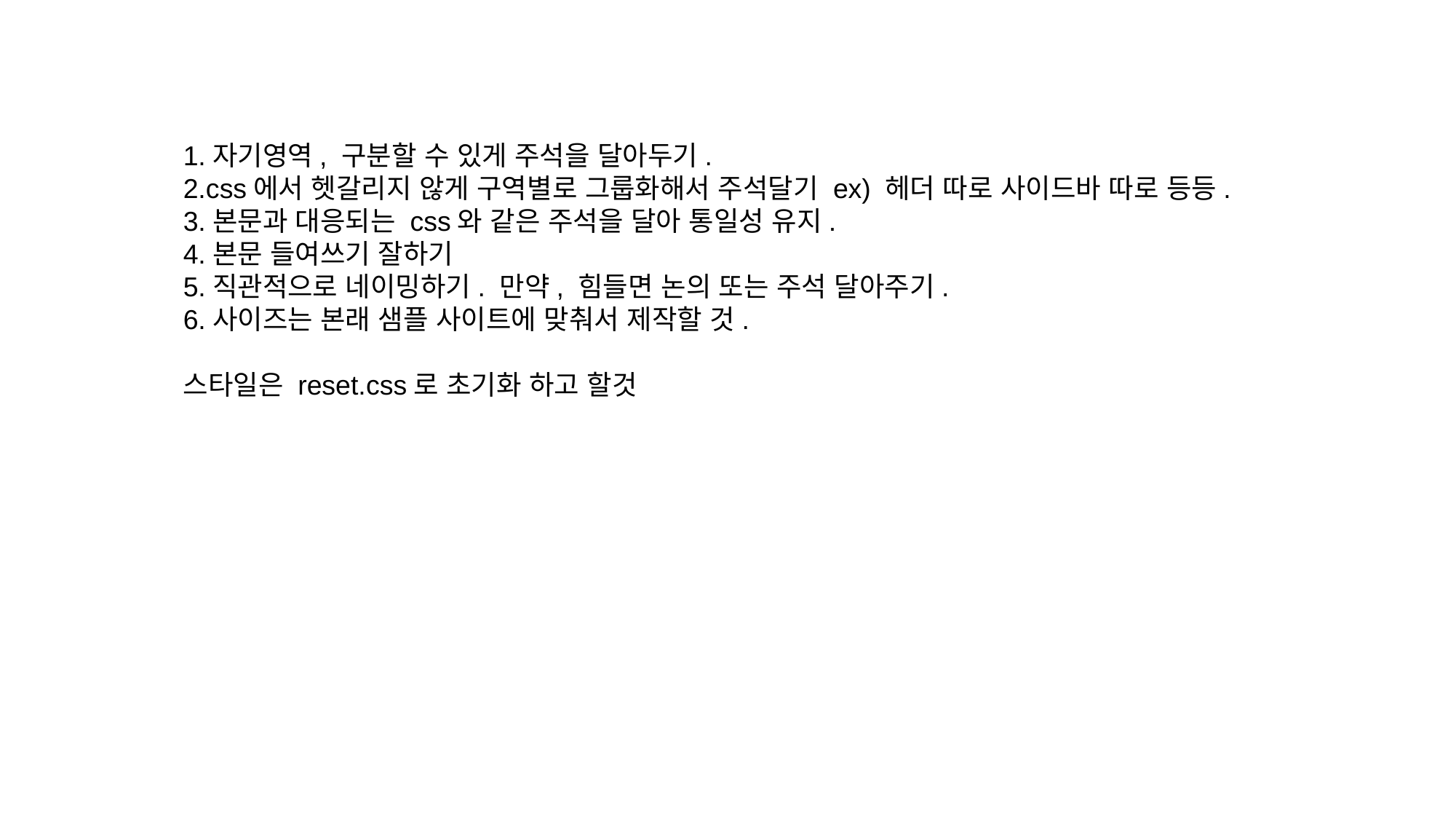

1.자기영역, 구분할 수 있게 주석을 달아두기.
2.css에서 헷갈리지 않게 구역별로 그룹화해서 주석달기 ex) 헤더 따로 사이드바 따로 등등.
3.본문과 대응되는 css와 같은 주석을 달아 통일성 유지.
4.본문 들여쓰기 잘하기
5.직관적으로 네이밍하기. 만약, 힘들면 논의 또는 주석 달아주기.
6.사이즈는 본래 샘플 사이트에 맞춰서 제작할 것.

스타일은 reset.css로 초기화 하고 할것